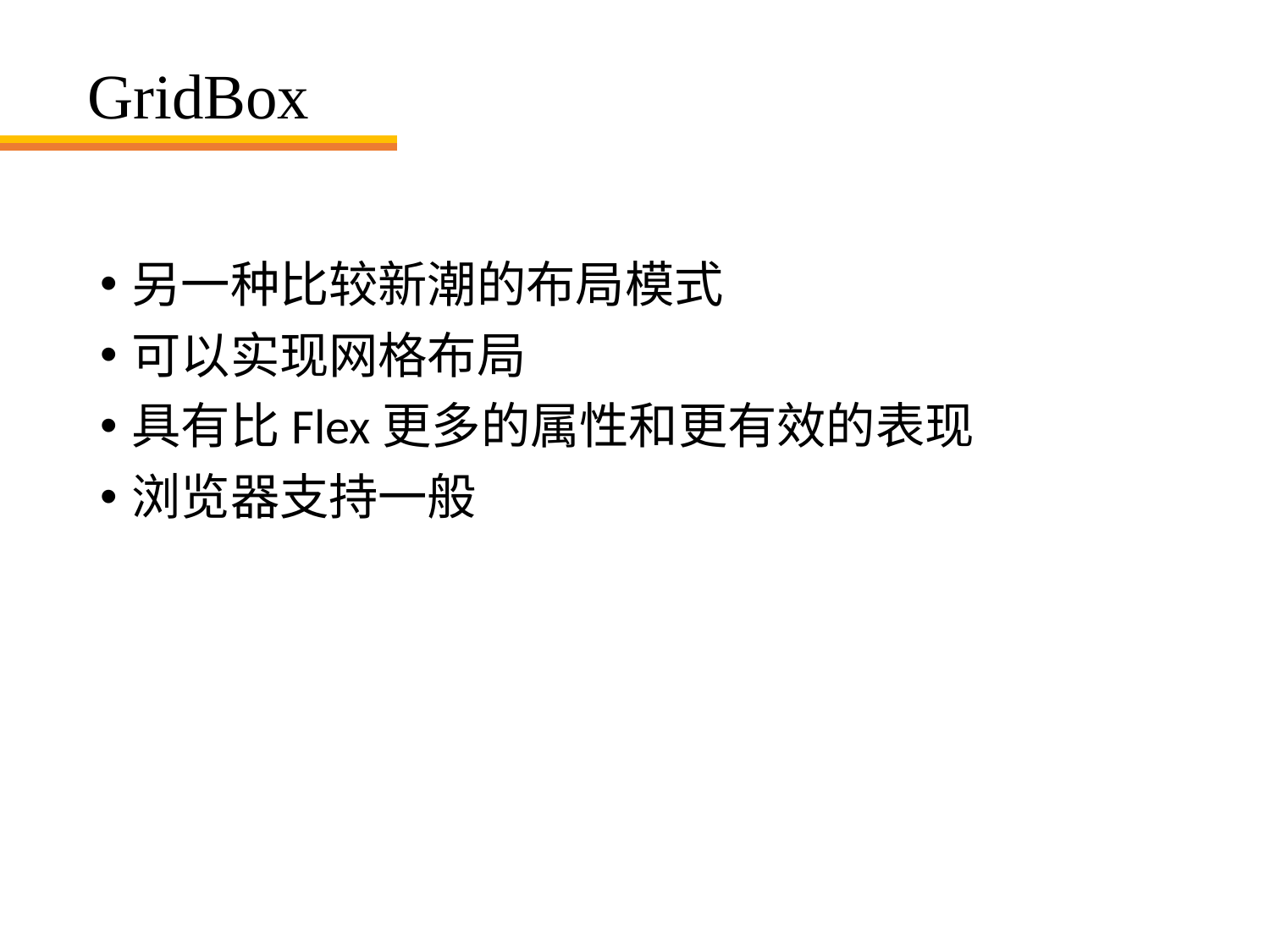

# GridBox
另一种比较新潮的布局模式
可以实现网格布局
具有比Flex更多的属性和更有效的表现
浏览器支持一般